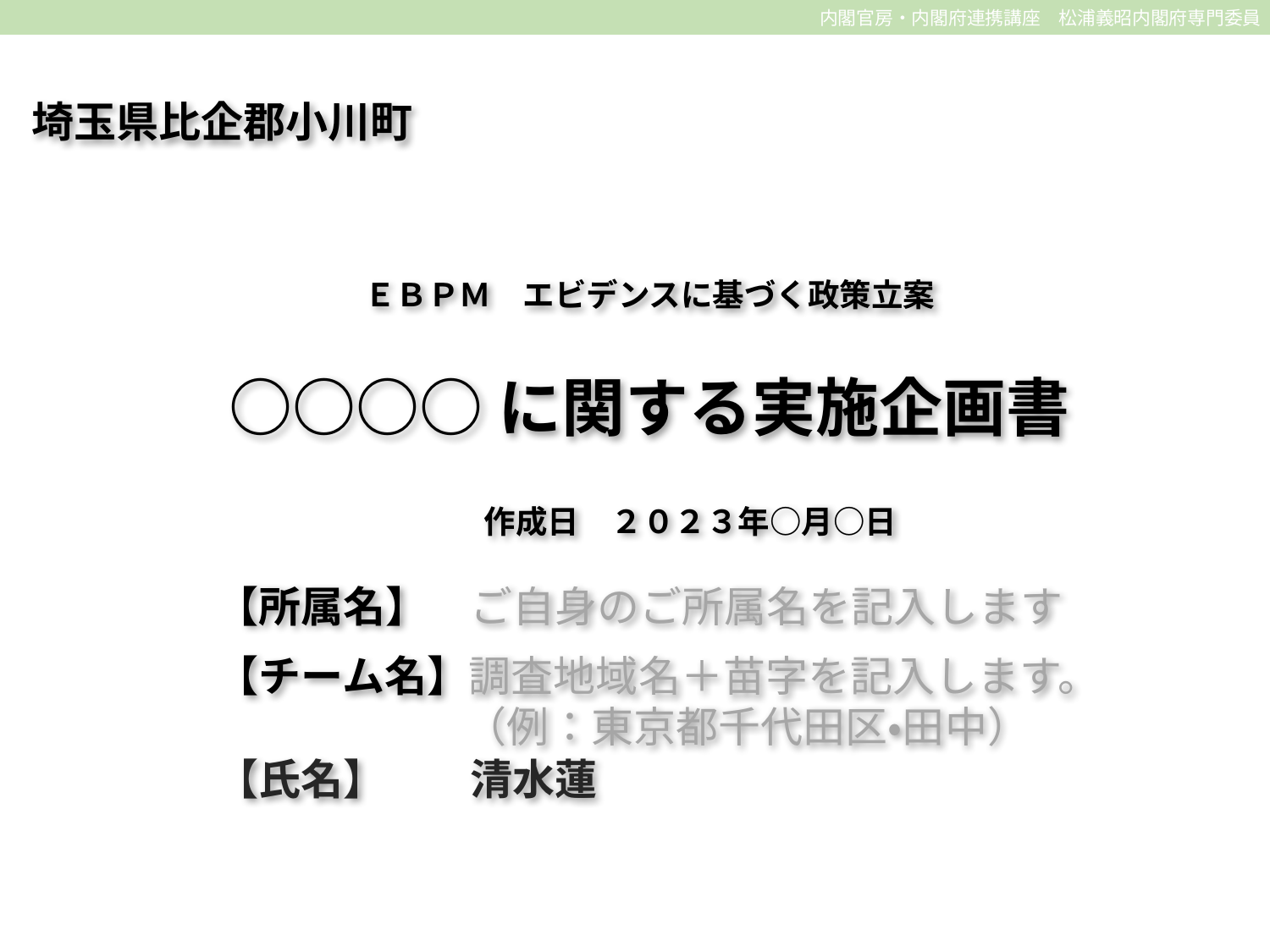

内閣官房・内閣府連携講座　松浦義昭内閣府専門委員
埼玉県比企郡小川町
ＥＢＰＭ　エビデンスに基づく政策立案
○○○○に関する実施企画書
作成日　２０２３年○月○日
【所属名】　ご自身のご所属名を記入します
【チーム名】調査地域名＋苗字を記入します。
                         （例：東京都千代田区・田中）
【氏名】　　清水蓮